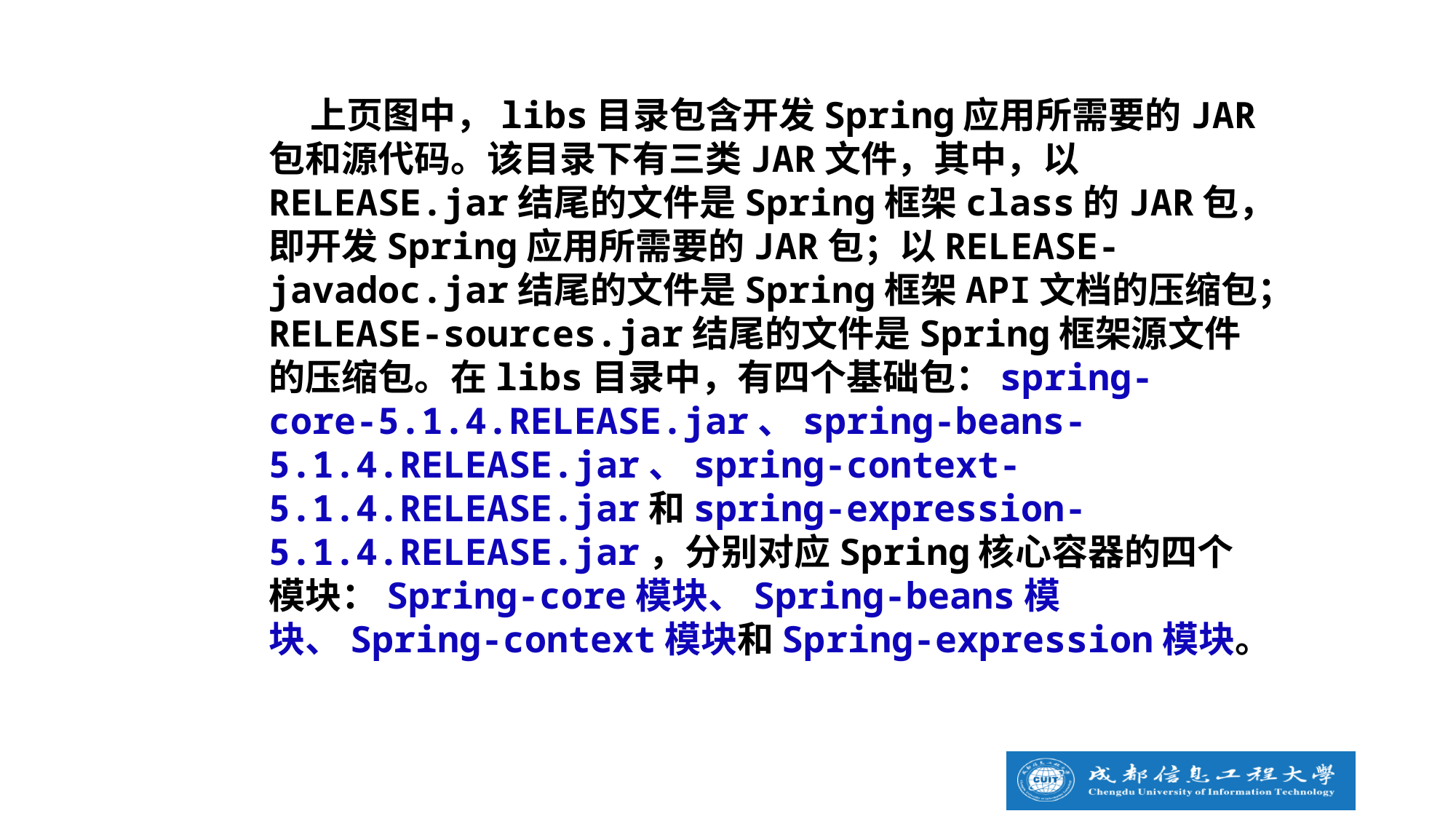

上页图中，libs目录包含开发Spring应用所需要的JAR包和源代码。该目录下有三类JAR文件，其中，以RELEASE.jar结尾的文件是Spring框架class的JAR包，即开发Spring应用所需要的JAR包；以RELEASE-javadoc.jar结尾的文件是Spring框架API文档的压缩包；RELEASE-sources.jar结尾的文件是Spring框架源文件的压缩包。在libs目录中，有四个基础包：spring-core-5.1.4.RELEASE.jar、spring-beans-5.1.4.RELEASE.jar、spring-context-5.1.4.RELEASE.jar和spring-expression-5.1.4.RELEASE.jar，分别对应Spring核心容器的四个模块：Spring-core模块、Spring-beans模块、Spring-context模块和Spring-expression模块。